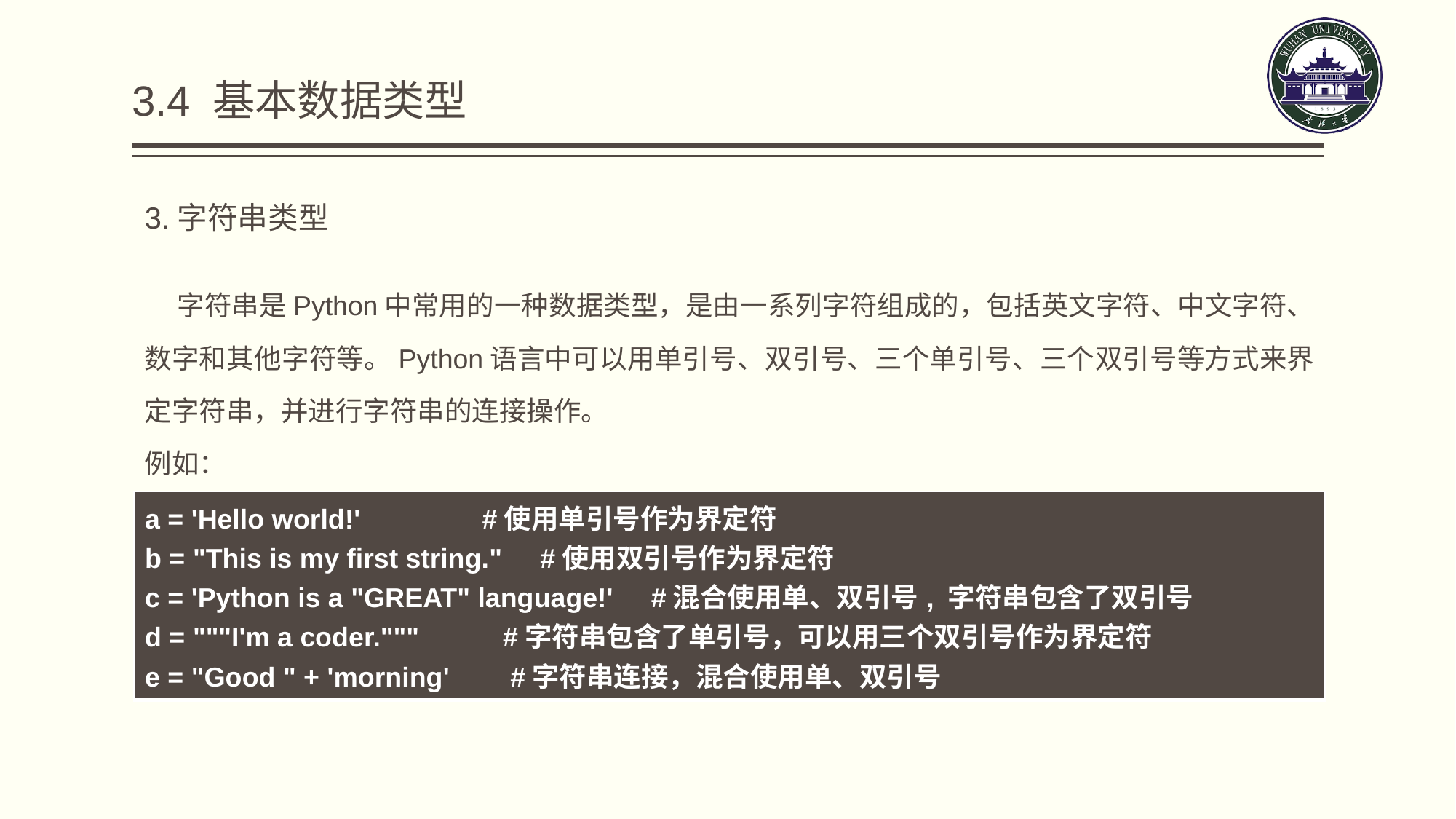

3.4 基本数据类型
3.字符串类型
    字符串是Python中常用的一种数据类型，是由一系列字符组成的，包括英文字符、中文字符、数字和其他字符等。Python语言中可以用单引号、双引号、三个单引号、三个双引号等方式来界定字符串，并进行字符串的连接操作。
例如：
| a = 'Hello world!' #使用单引号作为界定符 b = "This is my first string." #使用双引号作为界定符 c = 'Python is a "GREAT" language!' #混合使用单、双引号, 字符串包含了双引号 d = """I'm a coder.""" #字符串包含了单引号，可以用三个双引号作为界定符 e = "Good " + 'morning' #字符串连接，混合使用单、双引号 |
| --- |